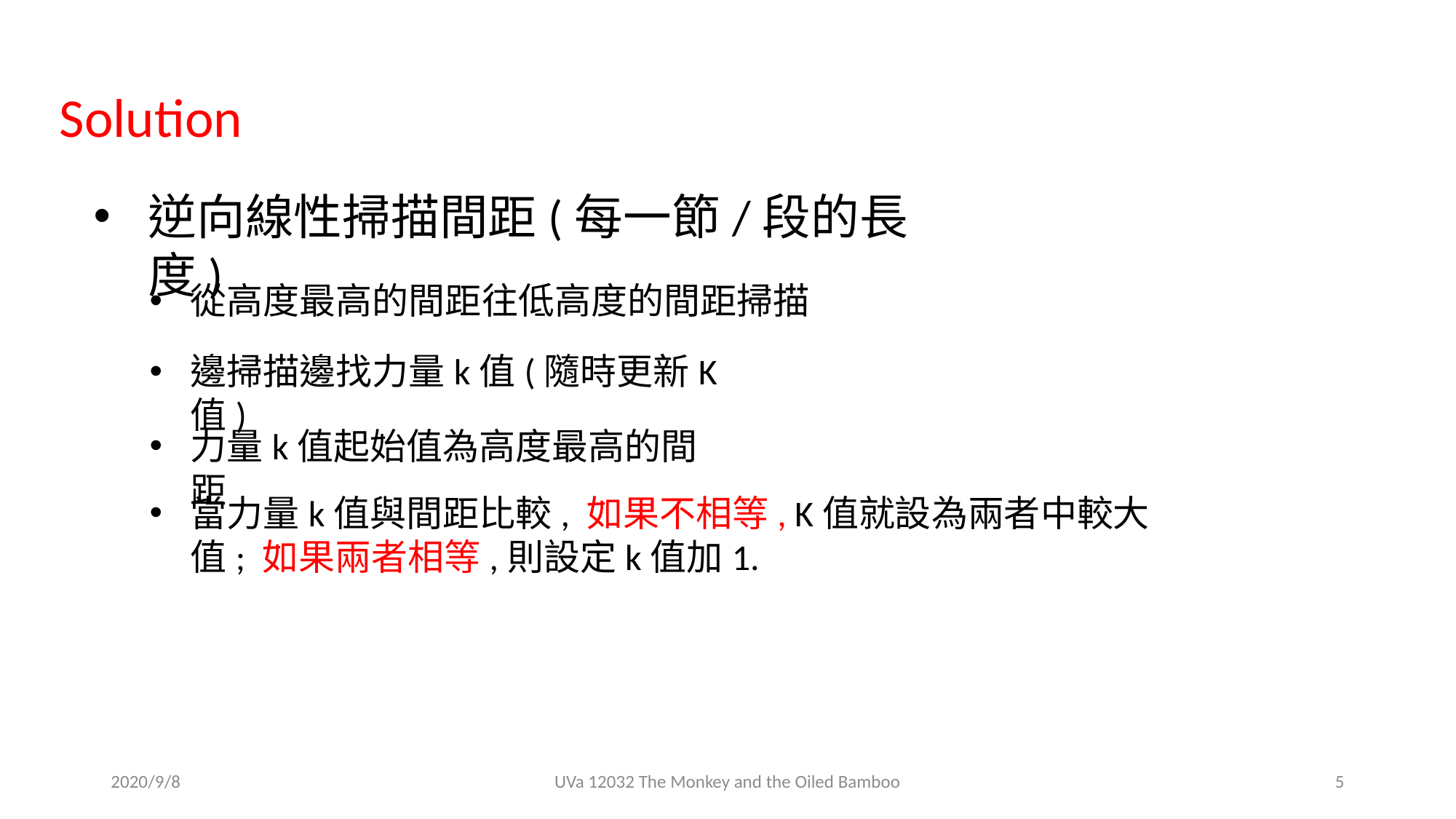

Solution
逆向線性掃描間距(每一節/段的長度)
從高度最高的間距往低高度的間距掃描
邊掃描邊找力量k值(隨時更新K值)
力量k值起始值為高度最高的間距
當力量k值與間距比較, 如果不相等, K值就設為兩者中較大值; 如果兩者相等,則設定k值加1.
2020/9/8
UVa 12032 The Monkey and the Oiled Bamboo
5